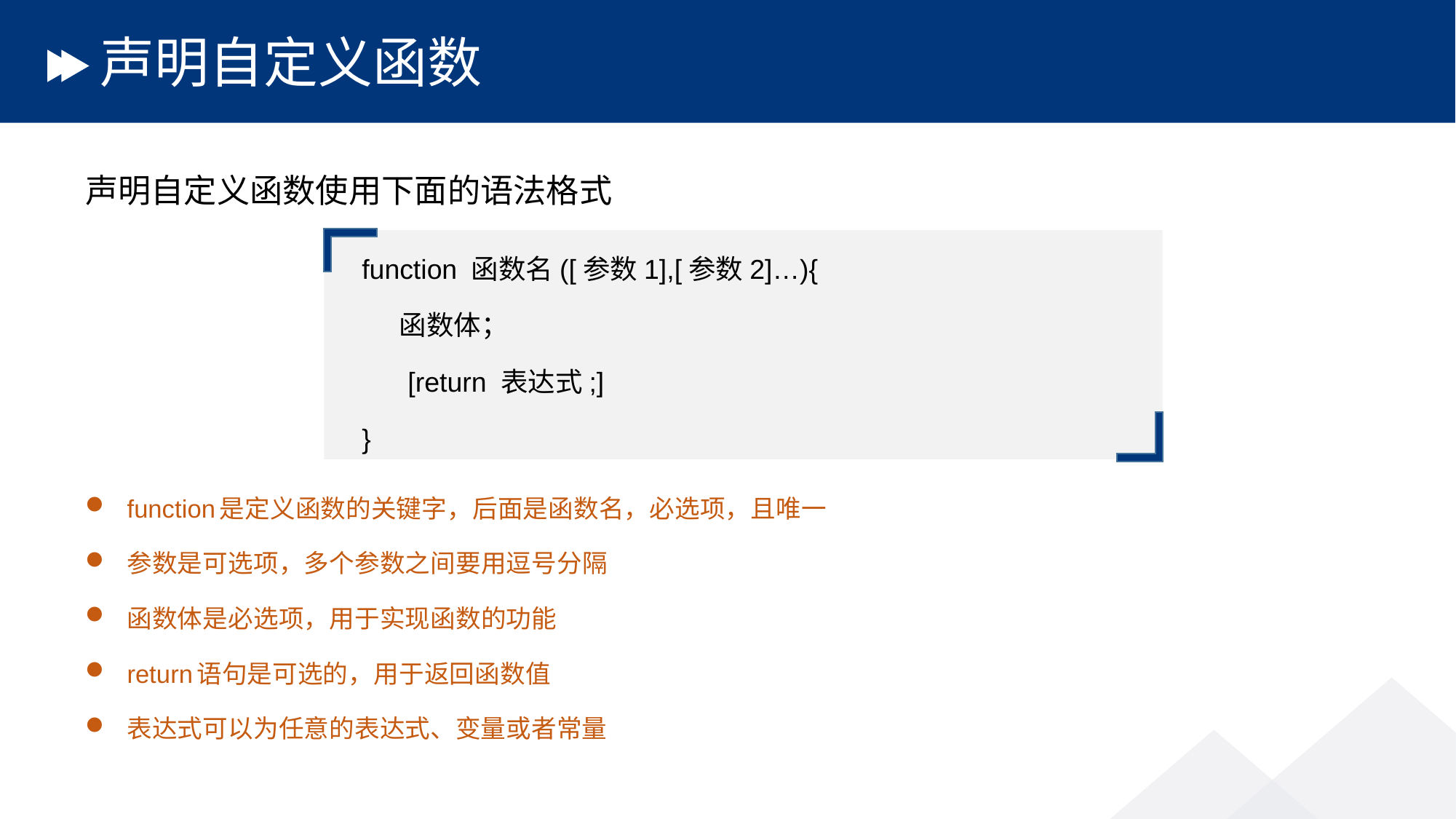

# 声明自定义函数
声明自定义函数使用下面的语法格式

function是定义函数的关键字，后面是函数名，必选项，且唯一
参数是可选项，多个参数之间要用逗号分隔
函数体是必选项，用于实现函数的功能
return语句是可选的，用于返回函数值
表达式可以为任意的表达式、变量或者常量

function 函数名([参数1],[参数2]…){
     函数体；
      [return 表达式;]
}